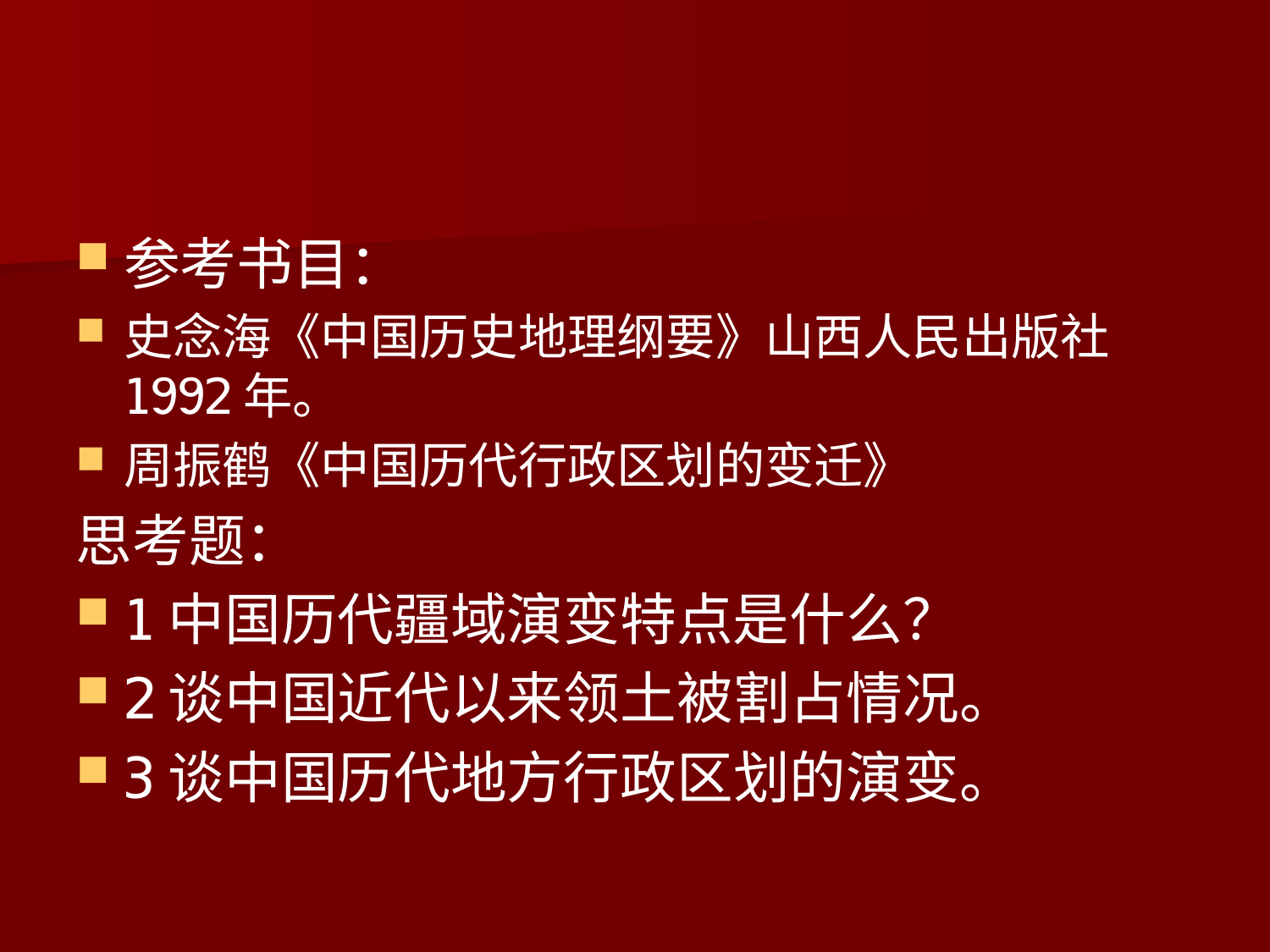

#
参考书目：
史念海《中国历史地理纲要》山西人民出版社1992年。
周振鹤《中国历代行政区划的变迁》
思考题：
1中国历代疆域演变特点是什么？
2谈中国近代以来领土被割占情况。
3谈中国历代地方行政区划的演变。